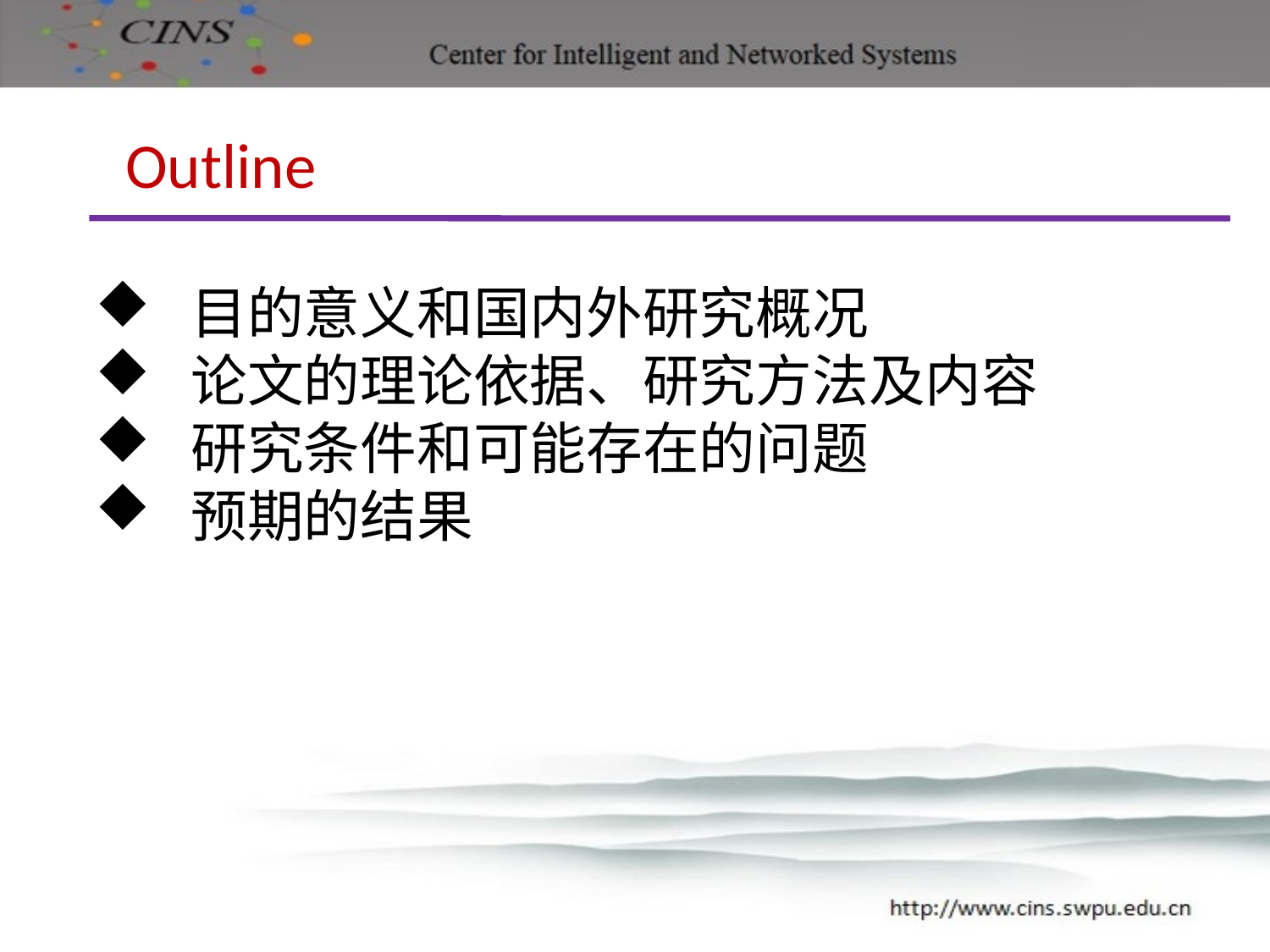

Outline

  目的意义和国内外研究概况
  论文的理论依据、研究方法及内容
  研究条件和可能存在的问题
  预期的结果